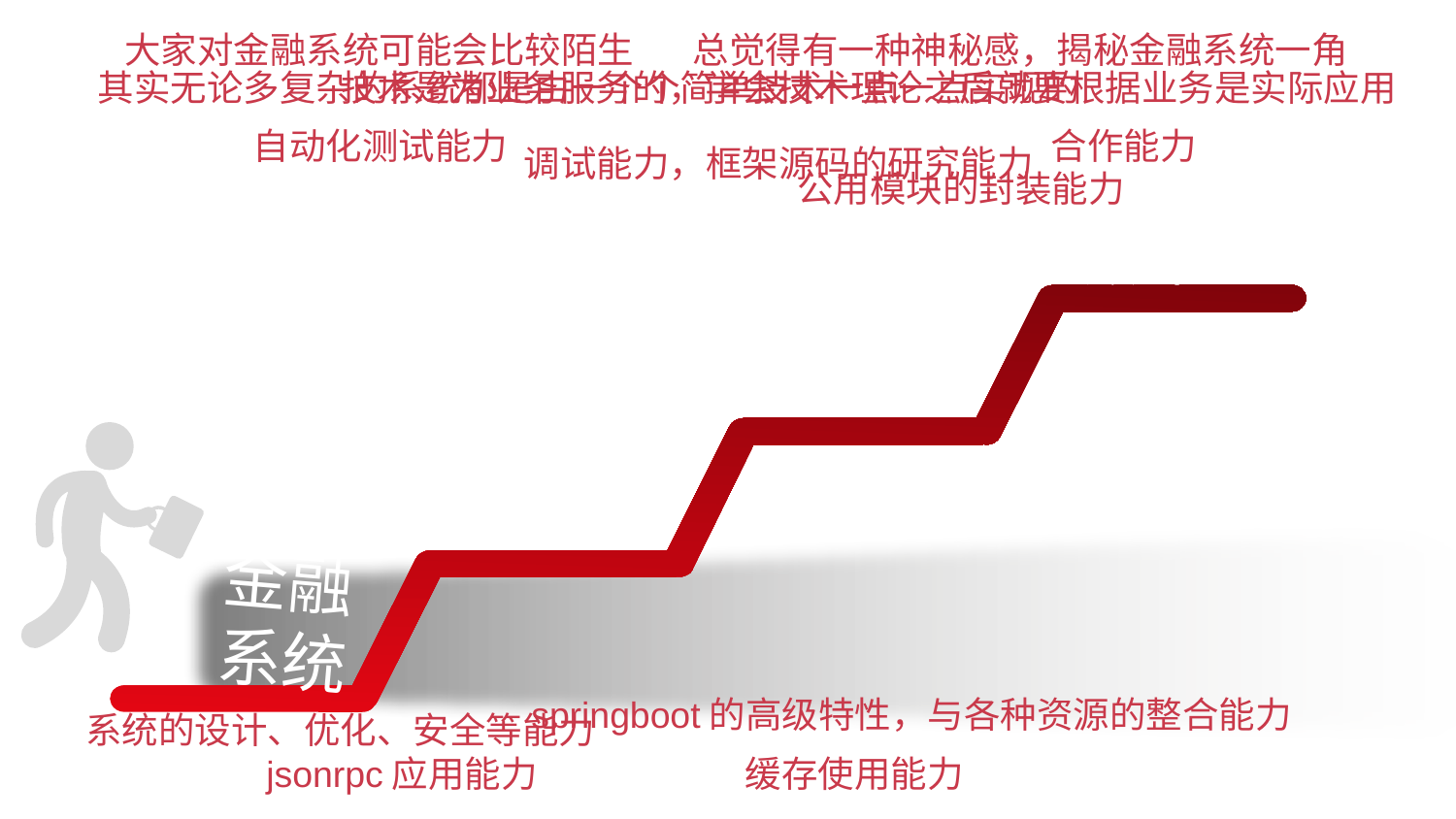

大家对金融系统可能会比较陌生
总觉得有一种神秘感，揭秘金融系统一角
其实无论多复杂的系统都是由一个个简单技术一点一点实现的
技术是为业务服务的，学会技术理论之后就要根据业务是实际应用
自动化测试能力
合作能力
调试能力，框架源码的研究能力
公用模块的封装能力
巅峰

硬实力

软实力

金融
系统
springboot的高级特性，与各种资源的整合能力
系统的设计、优化、安全等能力
jsonrpc应用能力
缓存使用能力